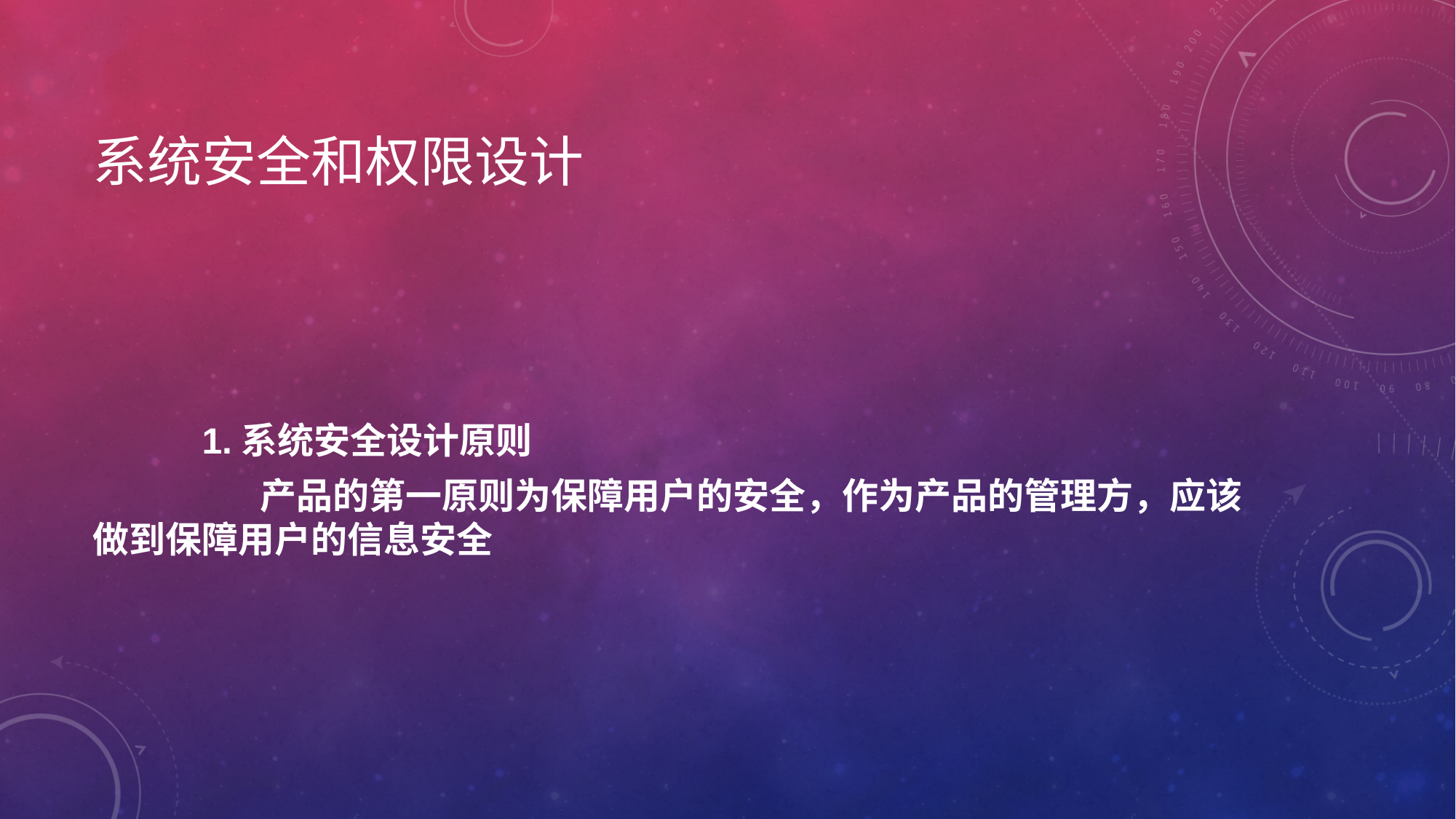

# 系统安全和权限设计
	1.系统安全设计原则
	      产品的第一原则为保障用户的安全，作为产品的管理方，应该做到保障用户的信息安全